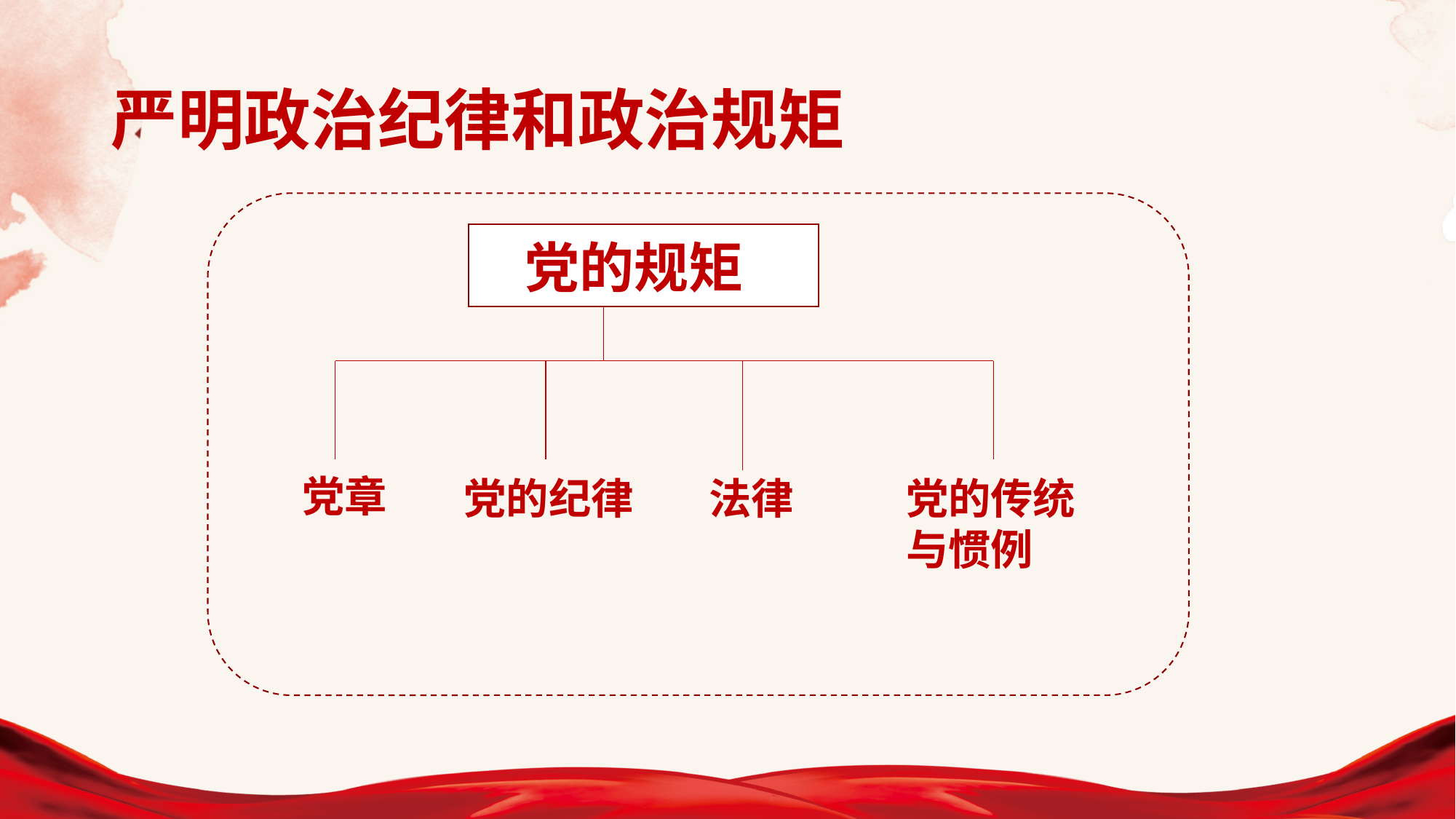

# 严明政治纪律和政治规矩

党的规矩
党章
法律
党的纪律
党的传统与惯例